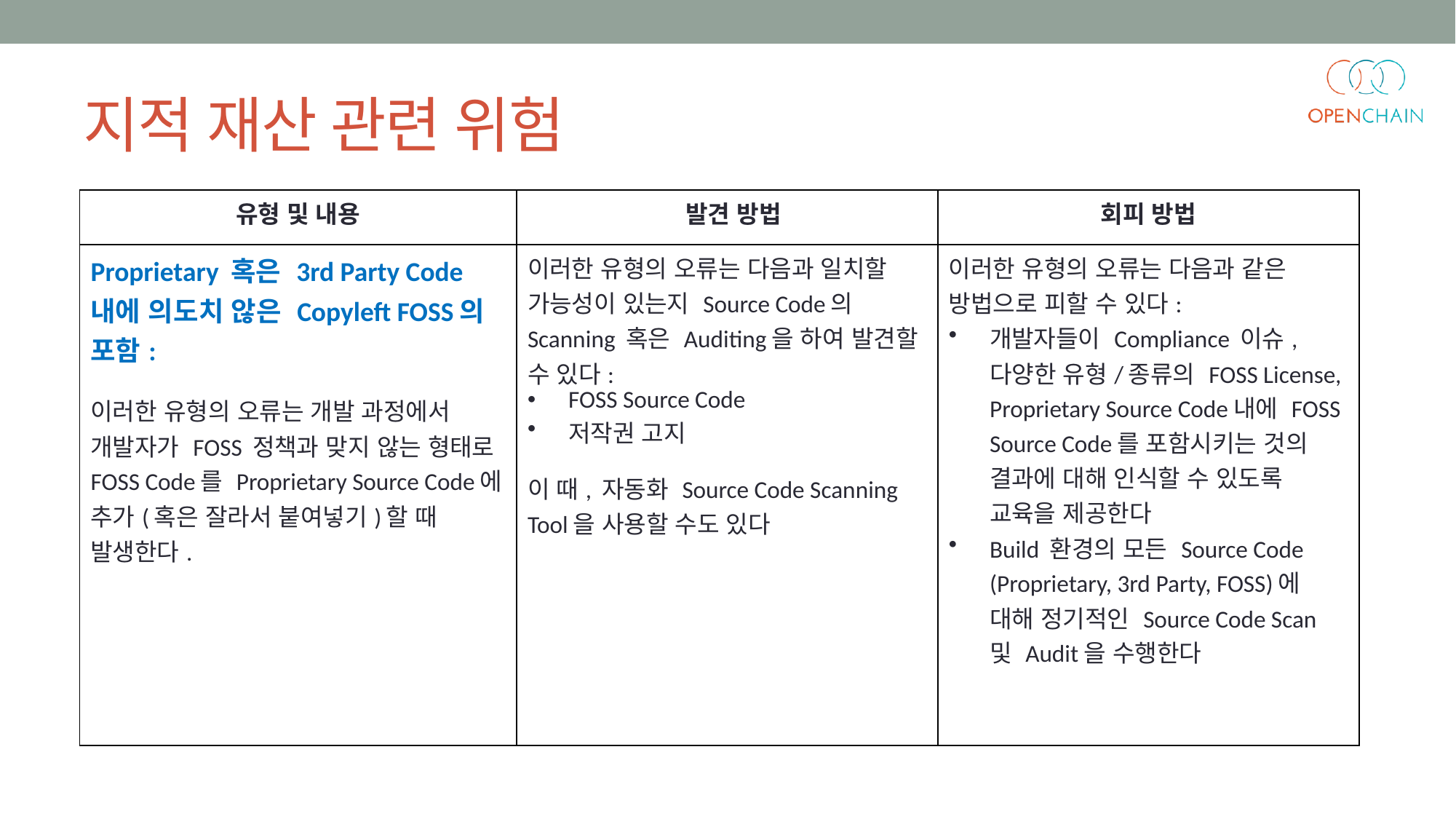

# 지적 재산 관련 위험
| 유형 및 내용 | 발견 방법 | 회피 방법 |
| --- | --- | --- |
| Proprietary 혹은 3rd Party Code내에 의도치 않은 Copyleft FOSS의 포함: 이러한 유형의 오류는 개발 과정에서 개발자가 FOSS 정책과 맞지 않는 형태로 FOSS Code를 Proprietary Source Code에 추가(혹은 잘라서 붙여넣기)할 때 발생한다. | 이러한 유형의 오류는 다음과 일치할 가능성이 있는지 Source Code의 Scanning 혹은 Auditing을 하여 발견할 수 있다: FOSS Source Code 저작권 고지 이 때, 자동화 Source Code Scanning Tool을 사용할 수도 있다 | 이러한 유형의 오류는 다음과 같은 방법으로 피할 수 있다: 개발자들이 Compliance 이슈, 다양한 유형/종류의 FOSS License, Proprietary Source Code내에 FOSS Source Code를 포함시키는 것의 결과에 대해 인식할 수 있도록 교육을 제공한다 Build 환경의 모든 Source Code (Proprietary, 3rd Party, FOSS)에 대해 정기적인 Source Code Scan 및 Audit을 수행한다 |